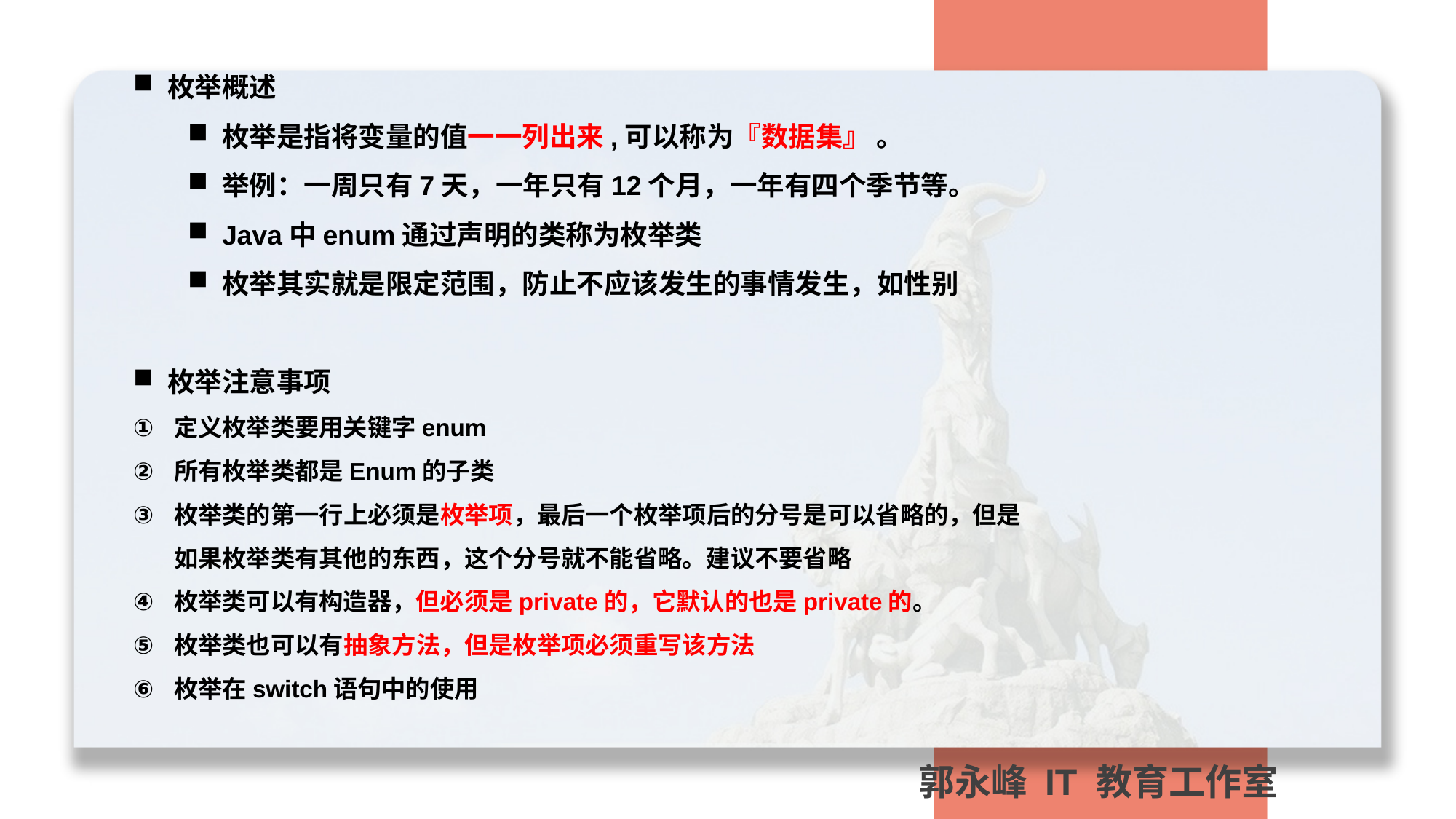

枚举概述
枚举是指将变量的值一一列出来,可以称为『数据集』 。
举例：一周只有7天，一年只有12个月，一年有四个季节等。
Java中enum通过声明的类称为枚举类
枚举其实就是限定范围，防止不应该发生的事情发生，如性别

枚举注意事项
定义枚举类要用关键字enum
所有枚举类都是Enum的子类
枚举类的第一行上必须是枚举项，最后一个枚举项后的分号是可以省略的，但是如果枚举类有其他的东西，这个分号就不能省略。建议不要省略
枚举类可以有构造器，但必须是private的，它默认的也是private的。
枚举类也可以有抽象方法，但是枚举项必须重写该方法
枚举在switch语句中的使用